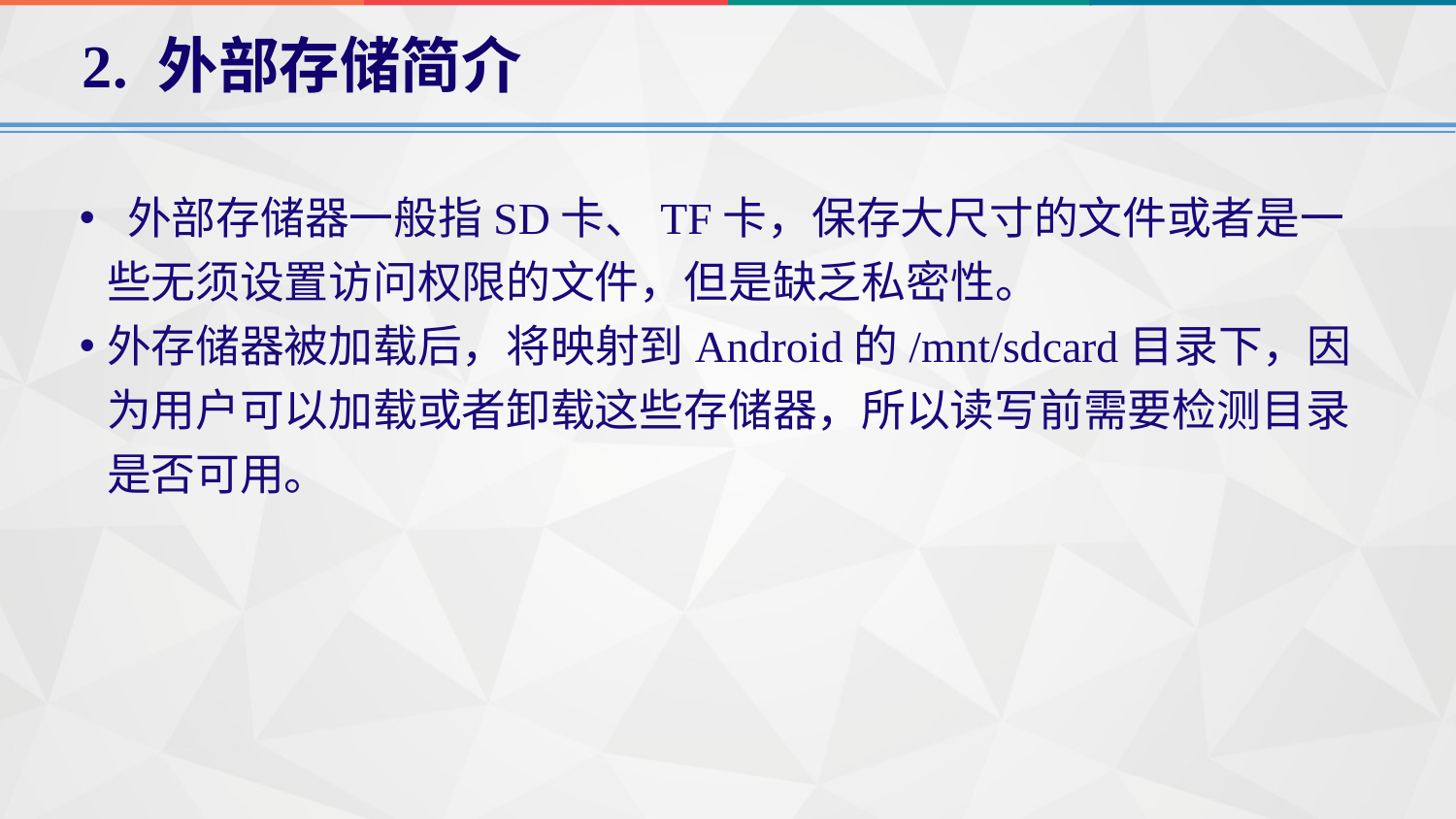

2. 外部存储简介
 外部存储器一般指SD卡、TF卡，保存大尺寸的文件或者是一些无须设置访问权限的文件，但是缺乏私密性。
外存储器被加载后，将映射到Android的/mnt/sdcard目录下，因为用户可以加载或者卸载这些存储器，所以读写前需要检测目录是否可用。